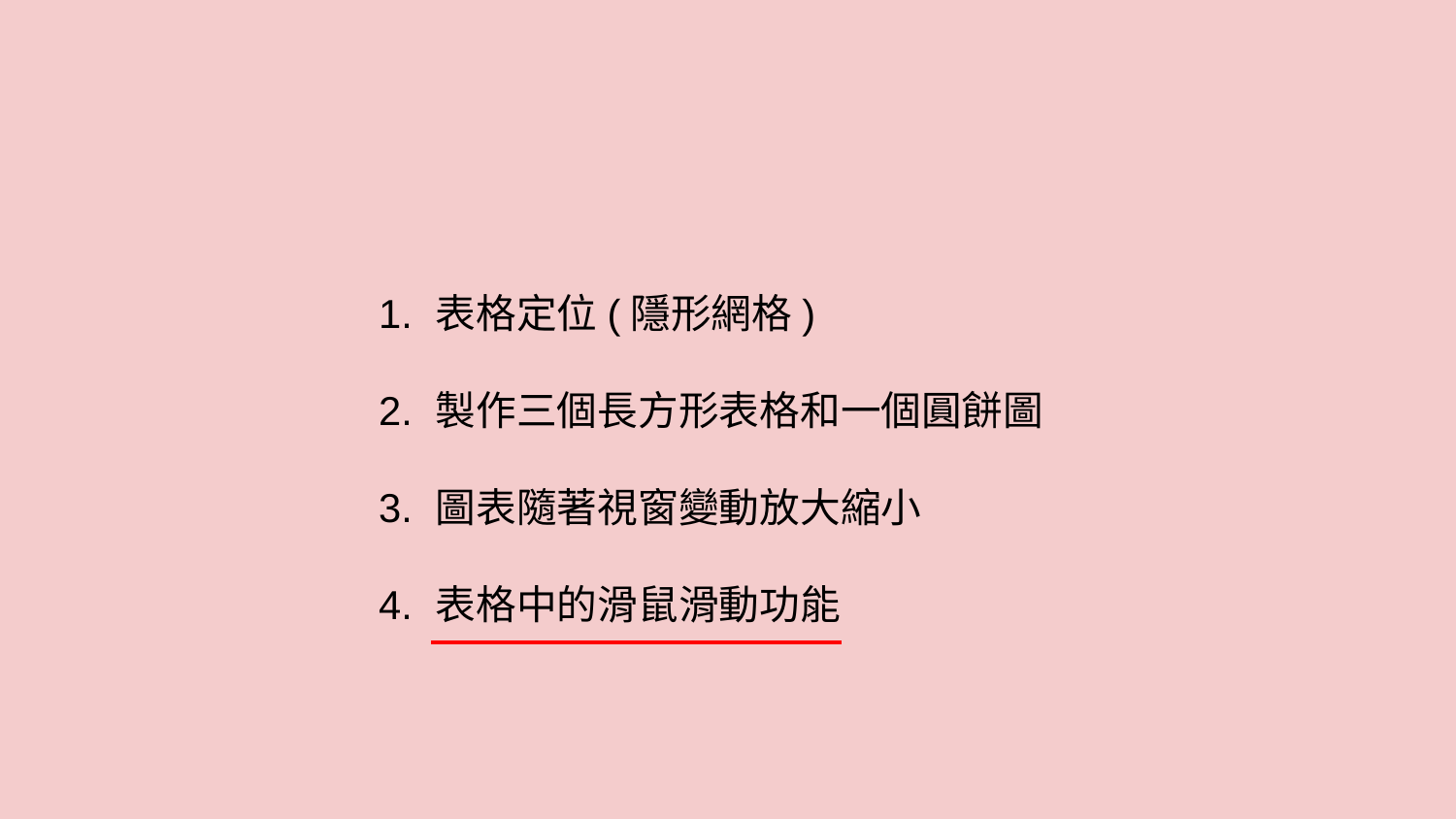

# 表格定位(隱形網格)
製作三個長方形表格和一個圓餅圖
圖表隨著視窗變動放大縮小
表格中的滑鼠滑動功能